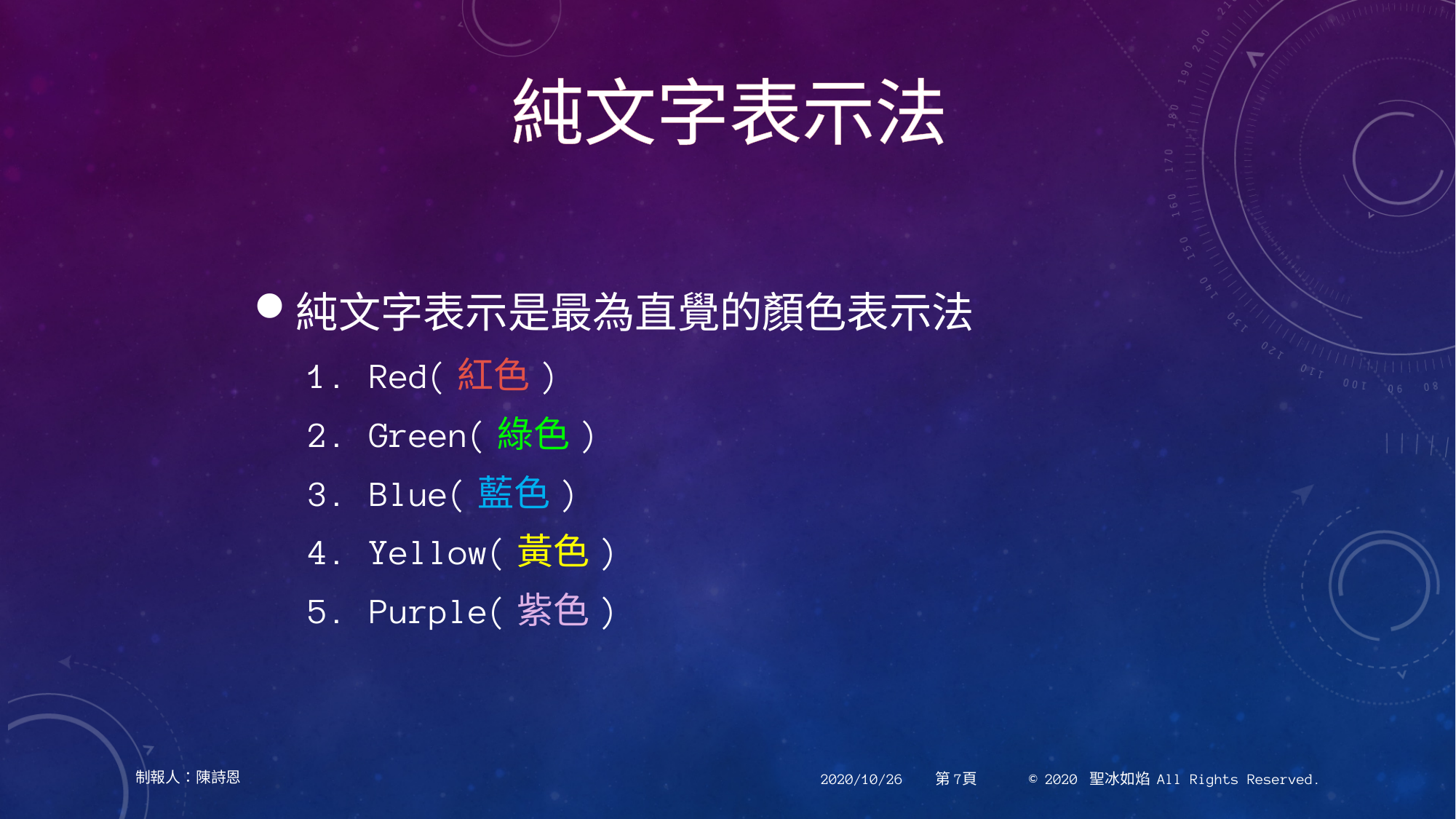

# 純文字表示法
純文字表示是最為直覺的顏色表示法
Red(紅色)
Green(綠色)
Blue(藍色)
Yellow(黃色)
Purple(紫色)
第7頁
制報人：陳詩恩
2020/10/26